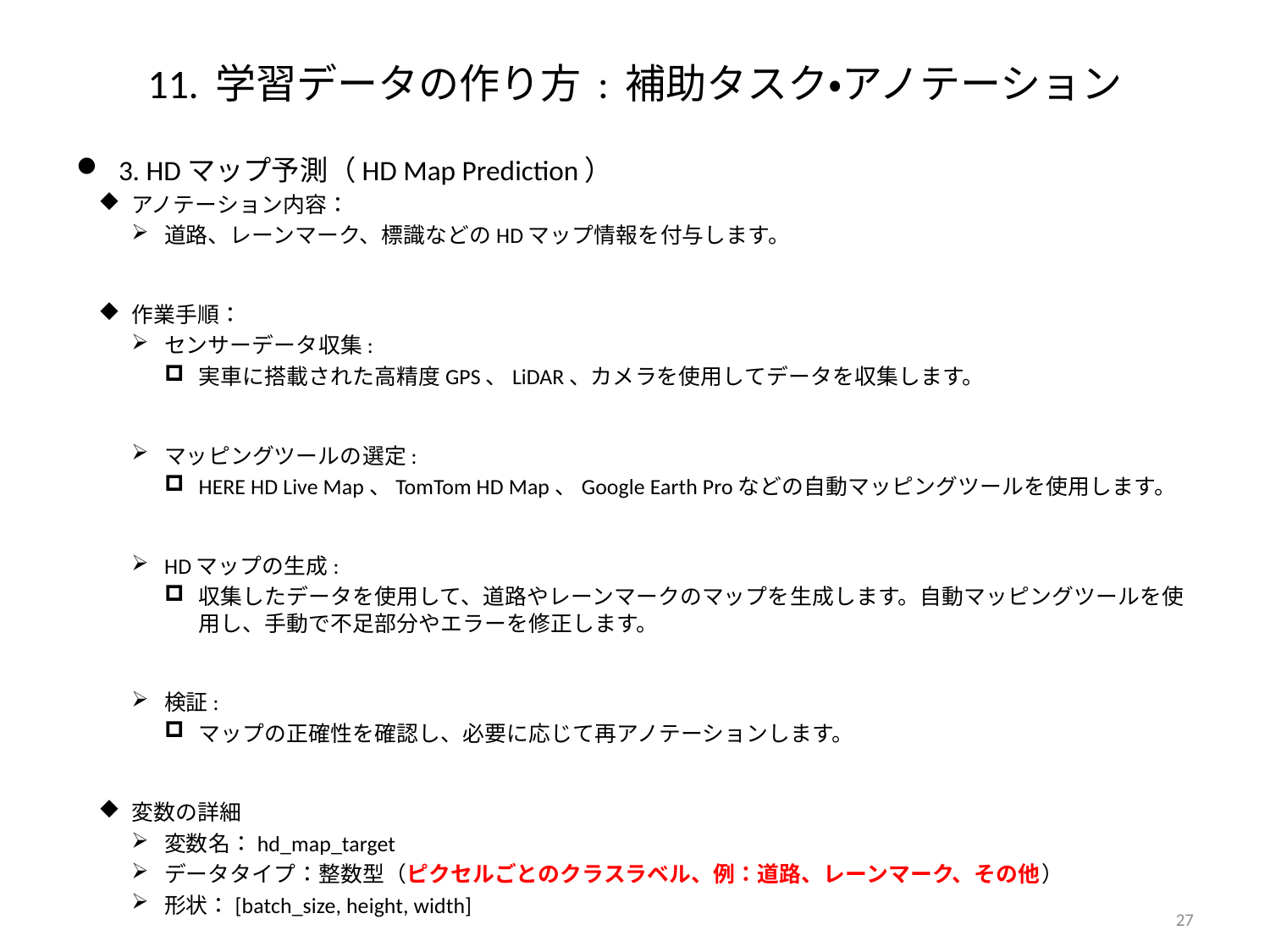

# 11. 学習データの作り方 : 補助タスク・アノテーション
3. HDマップ予測（HD Map Prediction）
アノテーション内容：
道路、レーンマーク、標識などのHDマップ情報を付与します。

作業手順：
センサーデータ収集:
実車に搭載された高精度GPS、LiDAR、カメラを使用してデータを収集します。

マッピングツールの選定:
HERE HD Live Map、TomTom HD Map、Google Earth Proなどの自動マッピングツールを使用します。

HDマップの生成:
収集したデータを使用して、道路やレーンマークのマップを生成します。自動マッピングツールを使用し、手動で不足部分やエラーを修正します。

検証:
マップの正確性を確認し、必要に応じて再アノテーションします。

変数の詳細
変数名：hd_map_target
データタイプ：整数型（ピクセルごとのクラスラベル、例：道路、レーンマーク、その他）
形状：[batch_size, height, width]
27